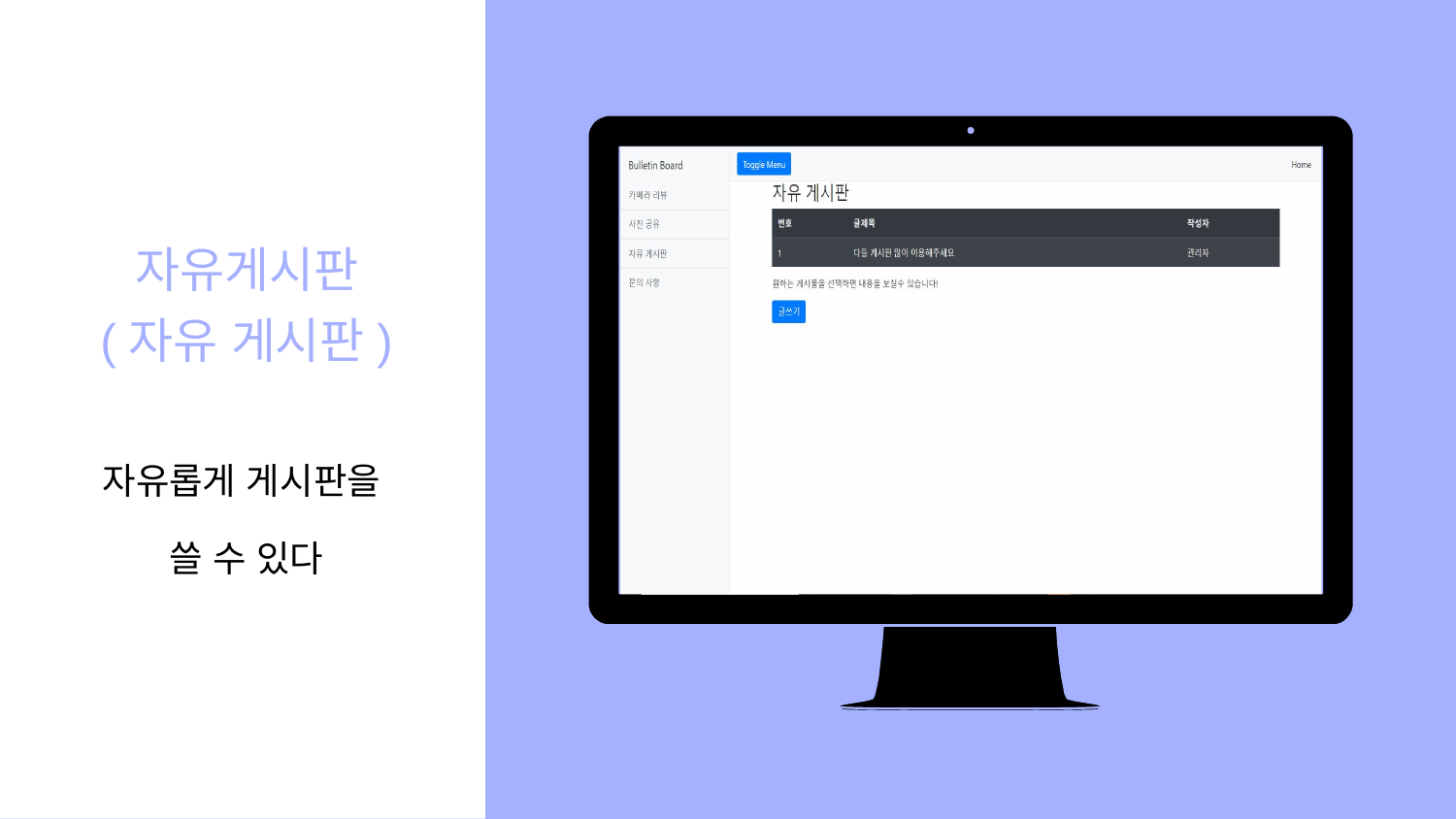

Place your screenshot here

자유게시판
(자유 게시판)

자유롭게 게시판을
쓸 수 있다